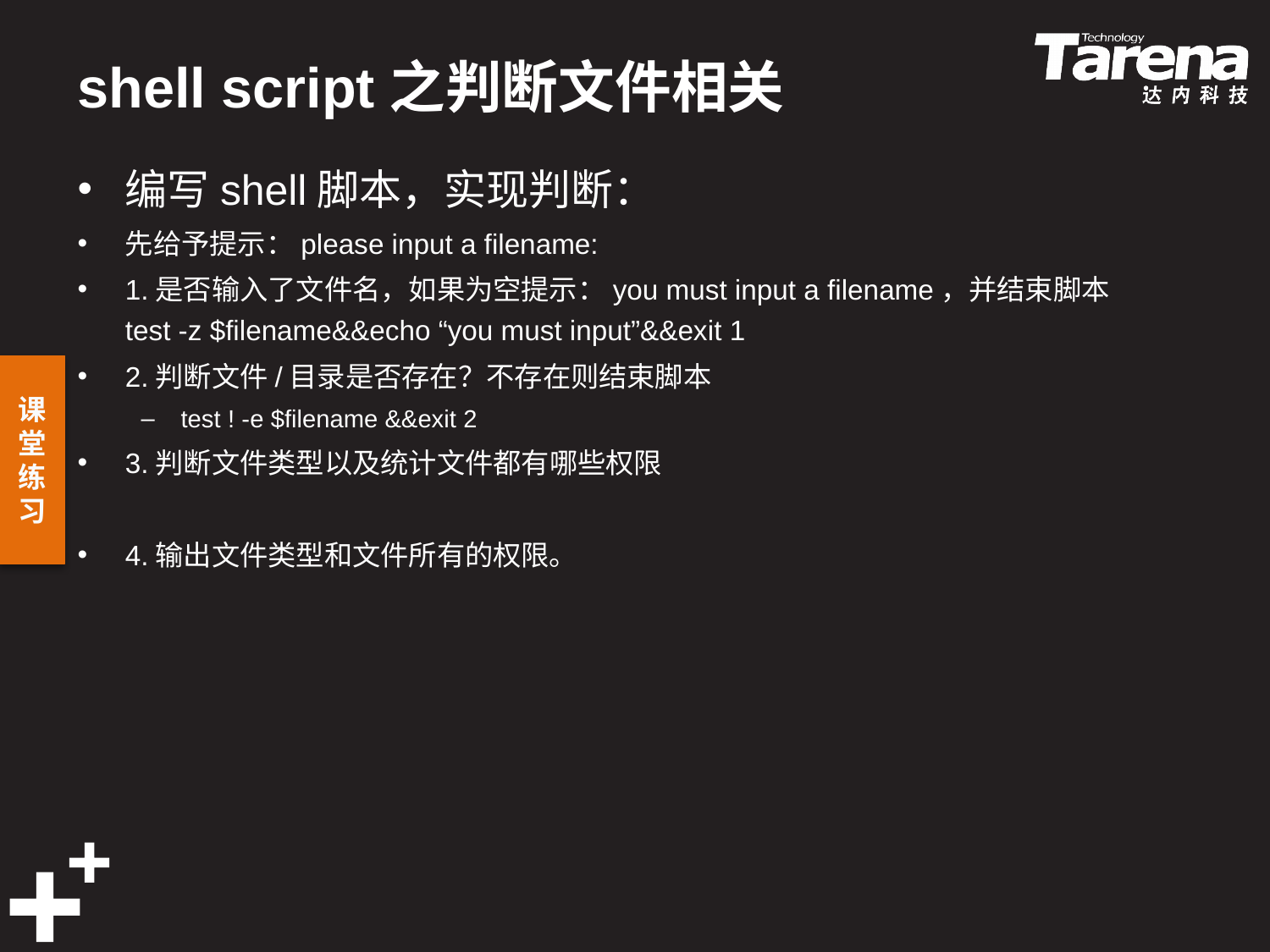

# shell script之判断文件相关
编写shell脚本，实现判断：
先给予提示：please input a filename:
1.是否输入了文件名，如果为空提示：you must input a filename，并结束脚本	test -z $filename&&echo “you must input”&&exit 1
2.判断文件/目录是否存在？不存在则结束脚本
test ! -e $filename &&exit 2
3.判断文件类型以及统计文件都有哪些权限

4.输出文件类型和文件所有的权限。